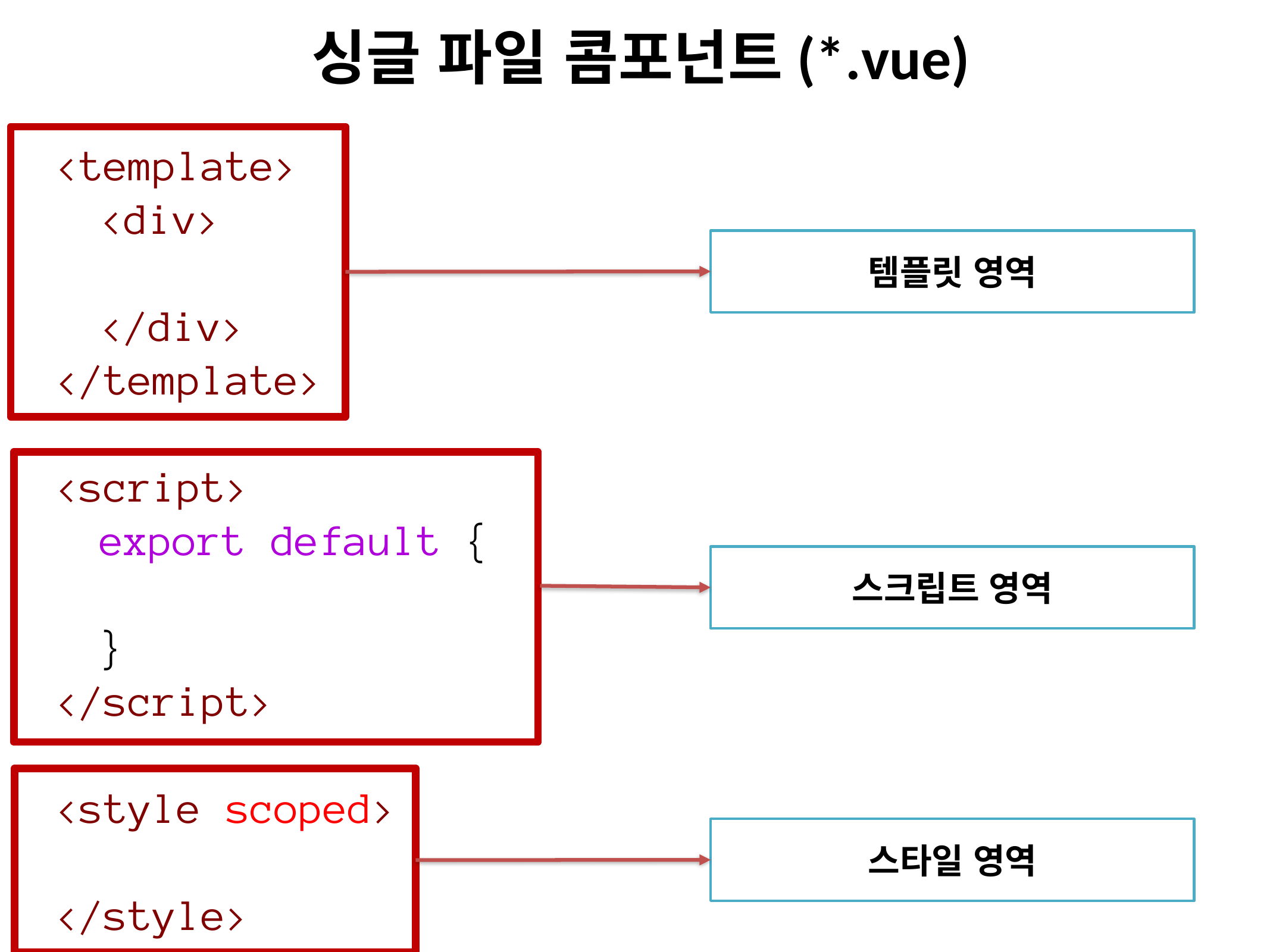

싱글 파일 콤포넌트(*.vue)

<template>
<div>
</div>
</template>
<script>
export default {

}
</script>
<style scoped>
</style>
템플릿 영역

스크립트 영역

스타일 영역